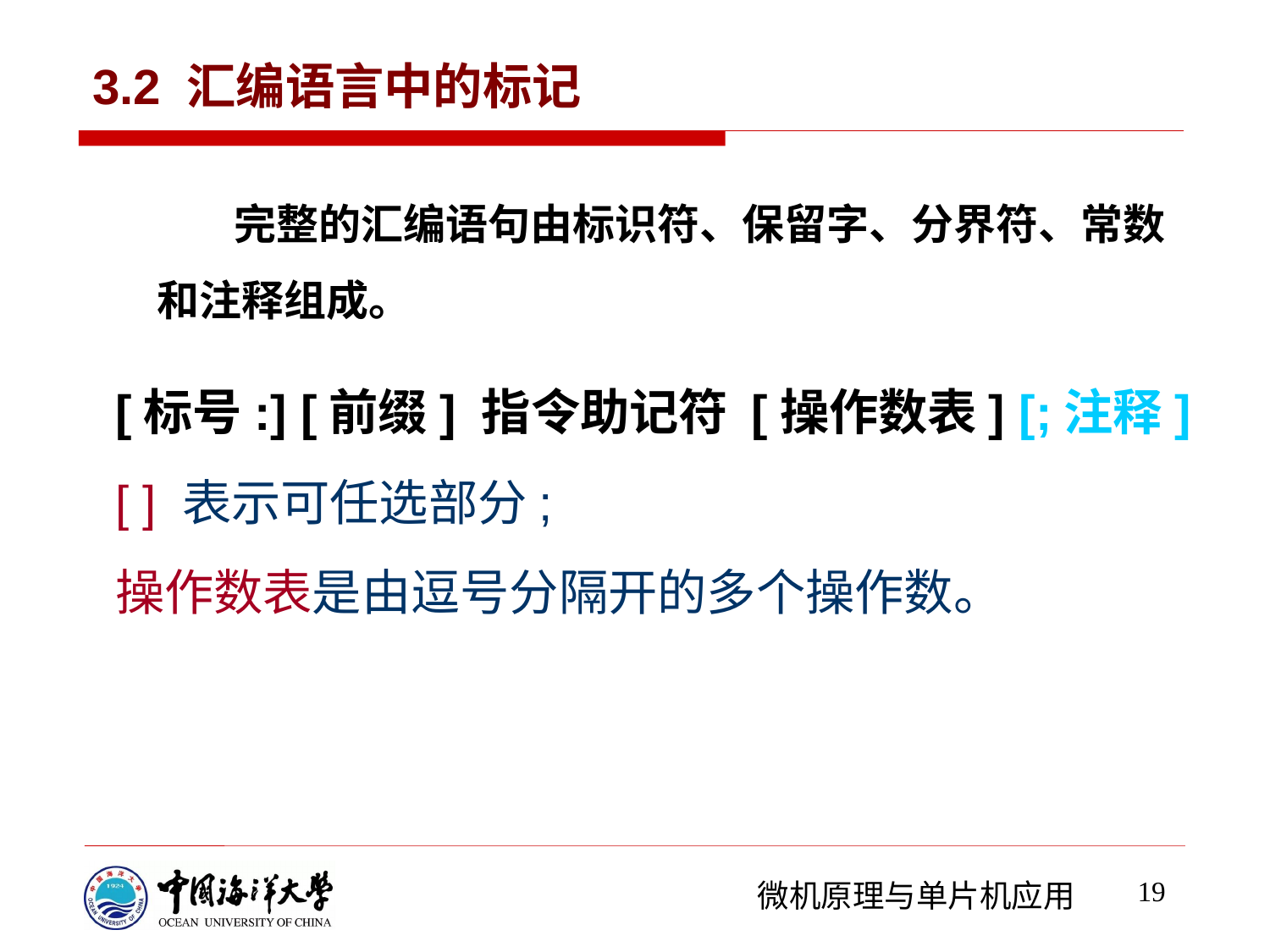

# 3.2 汇编语言中的标记
       完整的汇编语句由标识符、保留字、分界符、常数和注释组成。
[标号:] [前缀] 指令助记符 [操作数表] [;注释]
[ ] 表示可任选部分;
操作数表是由逗号分隔开的多个操作数。
19